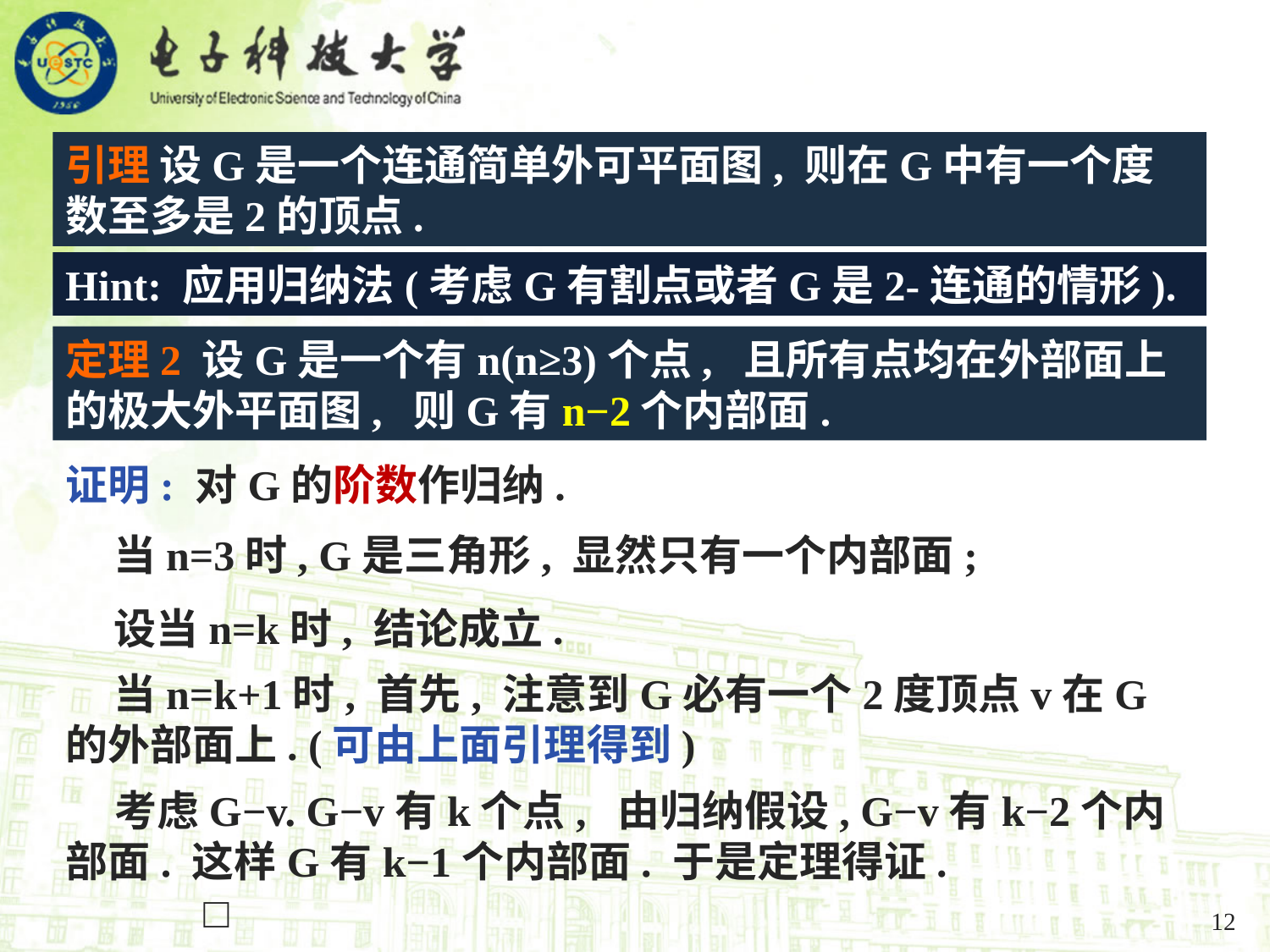

引理 设G是一个连通简单外可平面图, 则在G中有一个度数至多是2的顶点.
Hint: 应用归纳法(考虑G有割点或者G是2-连通的情形).
定理2 设G是一个有n(n≥3)个点,  且所有点均在外部面上的极大外平面图,  则G有n−2个内部面.
证明: 对G的阶数作归纳.
    当n=3时, G是三角形, 显然只有一个内部面;
    设当n=k时, 结论成立.
    当n=k+1时, 首先, 注意到G必有一个2度顶点v在G的外部面上. (可由上面引理得到)
    考虑G−v. G−v有k个点,  由归纳假设, G−v有k−2个内部面. 这样G有k−1个内部面. 于是定理得证.                                     □
12